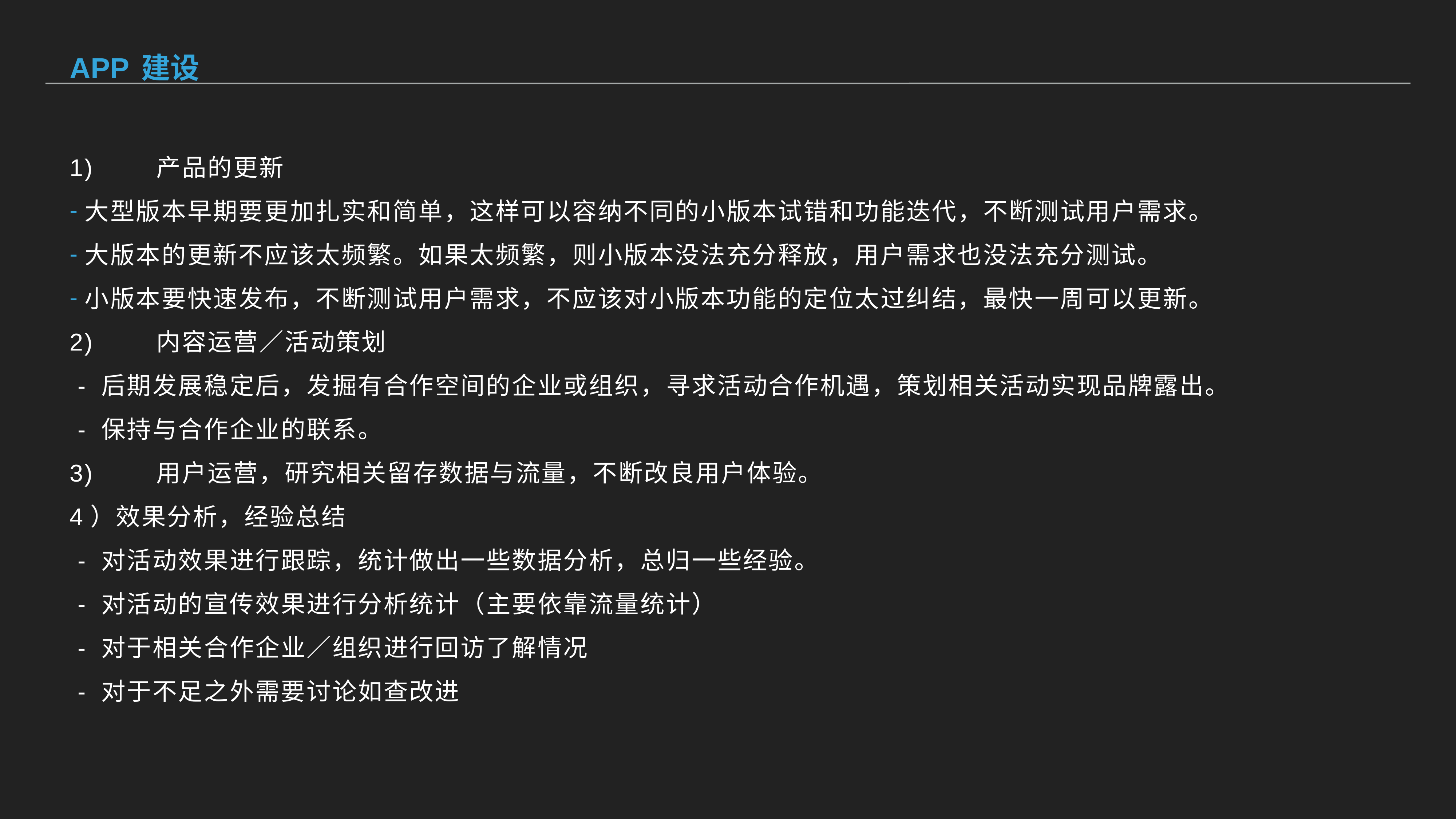

APP建设
1)	 产品的更新
大型版本早期要更加扎实和简单，这样可以容纳不同的小版本试错和功能迭代，不断测试用户需求。
大版本的更新不应该太频繁。如果太频繁，则小版本没法充分释放，用户需求也没法充分测试。
小版本要快速发布，不断测试用户需求，不应该对小版本功能的定位太过纠结，最快一周可以更新。
2)	 内容运营／活动策划
 - 后期发展稳定后，发掘有合作空间的企业或组织，寻求活动合作机遇，策划相关活动实现品牌露出。
 - 保持与合作企业的联系。
3)	 用户运营，研究相关留存数据与流量，不断改良用户体验。
4）效果分析，经验总结
 - 对活动效果进行跟踪，统计做出一些数据分析，总归一些经验。
 - 对活动的宣传效果进行分析统计（主要依靠流量统计）
 - 对于相关合作企业／组织进行回访了解情况
 - 对于不足之外需要讨论如查改进